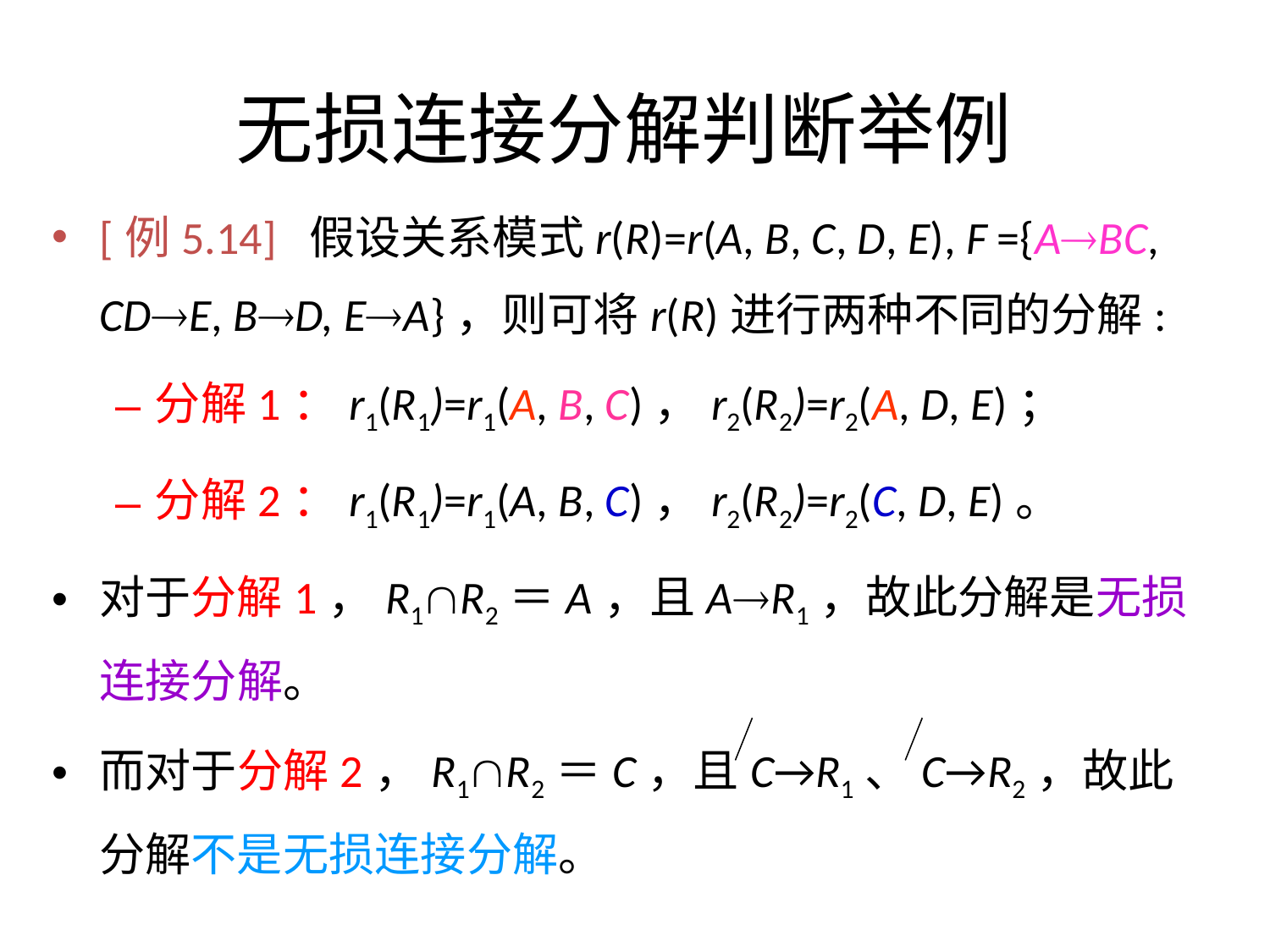

# 无损连接分解判断举例
[例5.14]  假设关系模式r(R)=r(A, B, C, D, E), F ={A→BC, CD→E, B→D, E→A}，则可将r(R)进行两种不同的分解:
分解1：r1(R1)=r1(A, B, C)，r2(R2)=r2(A, D, E)；
分解2：r1(R1)=r1(A, B, C)，r2(R2)=r2(C, D, E)。
对于分解1，R1∩R2＝A，且A→R1，故此分解是无损连接分解。
而对于分解2，R1∩R2＝C，且C→R1、C→R2，故此分解不是无损连接分解。